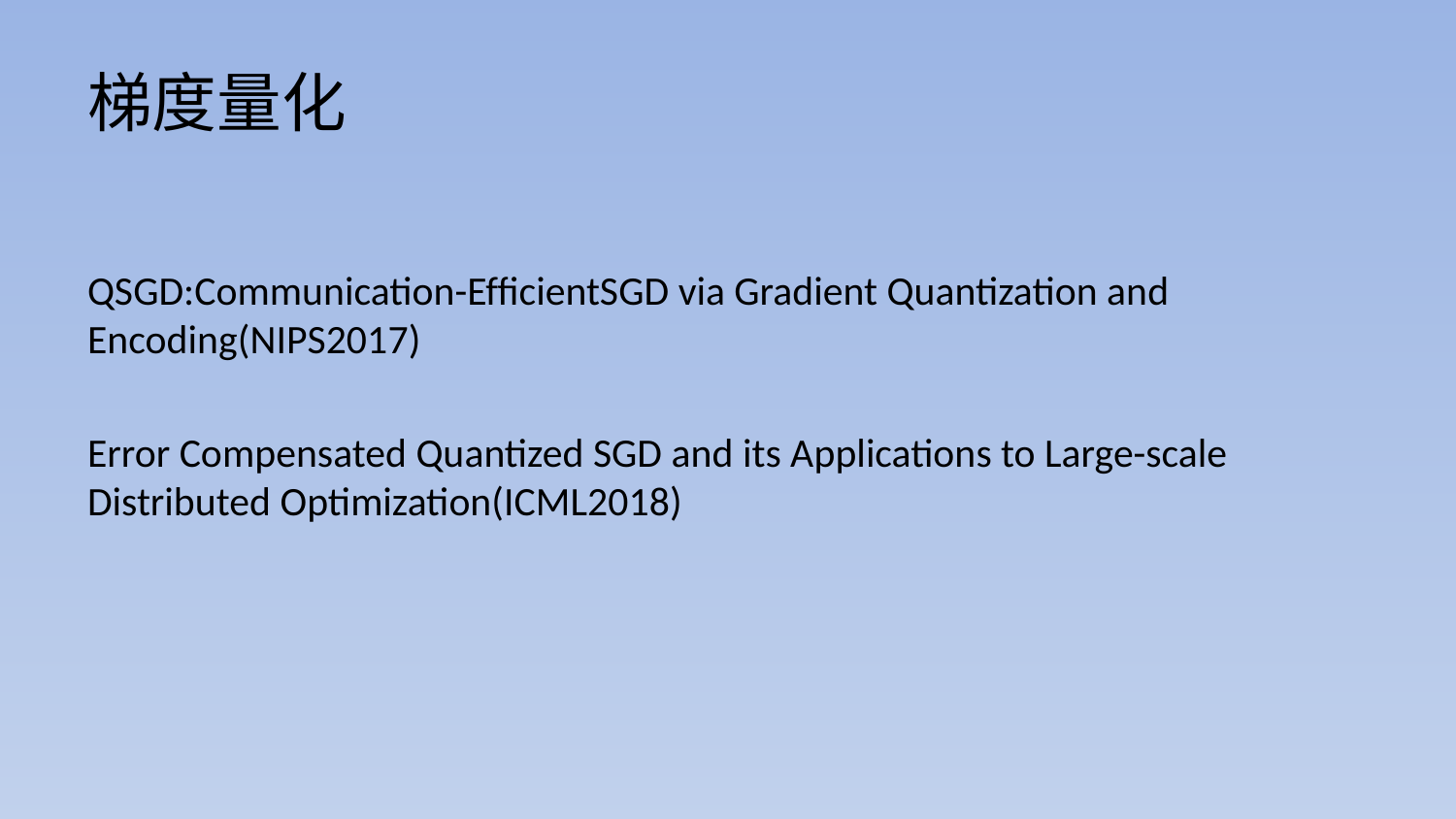

# 梯度量化

QSGD:Communication-EfﬁcientSGD via Gradient Quantization and Encoding(NIPS2017)

Error Compensated Quantized SGD and its Applications to Large-scale Distributed Optimization(ICML2018)